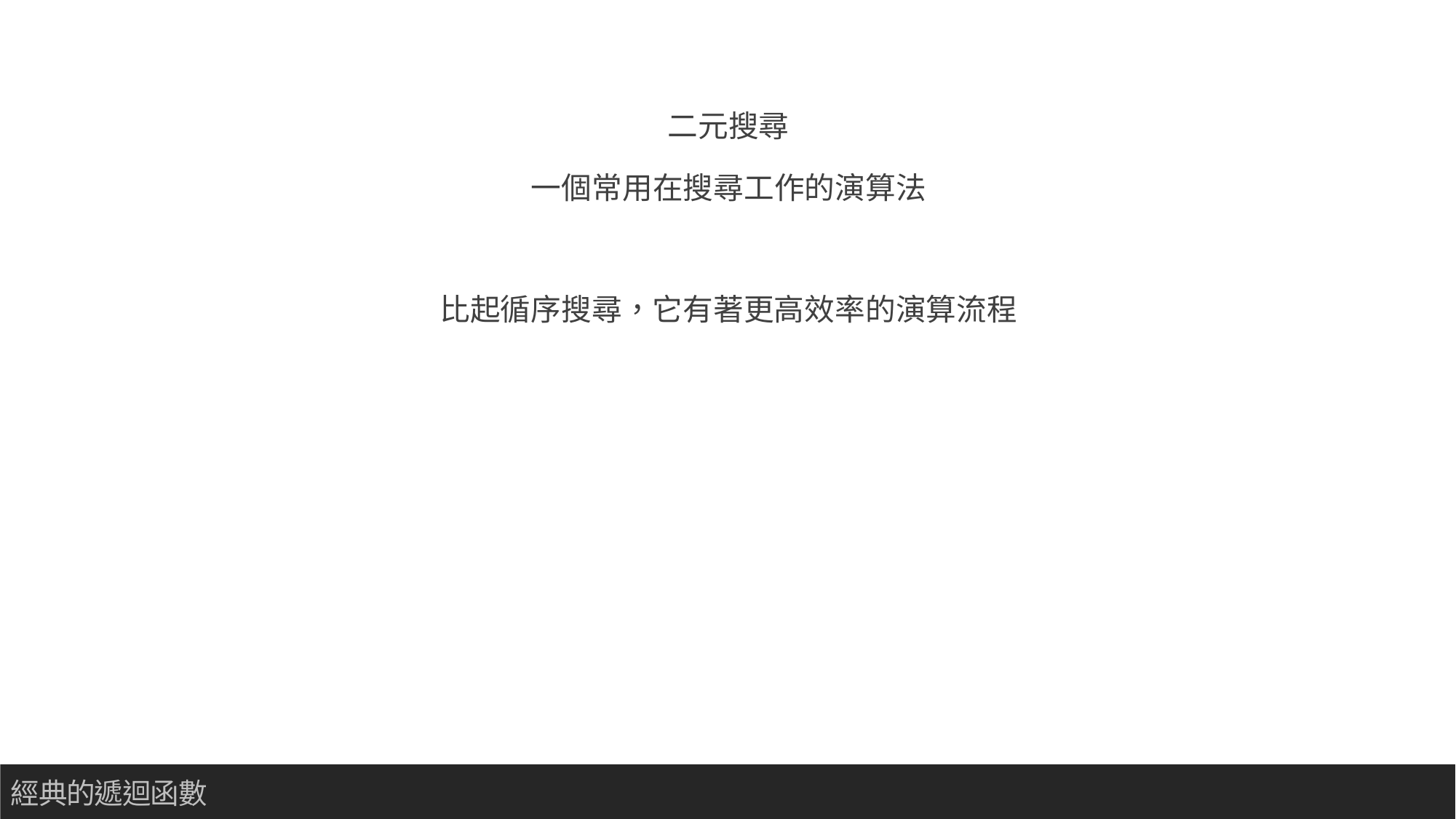

二元搜尋
一個常用在搜尋工作的演算法
比起循序搜尋，它有著更高效率的演算流程
經典的遞迴函數